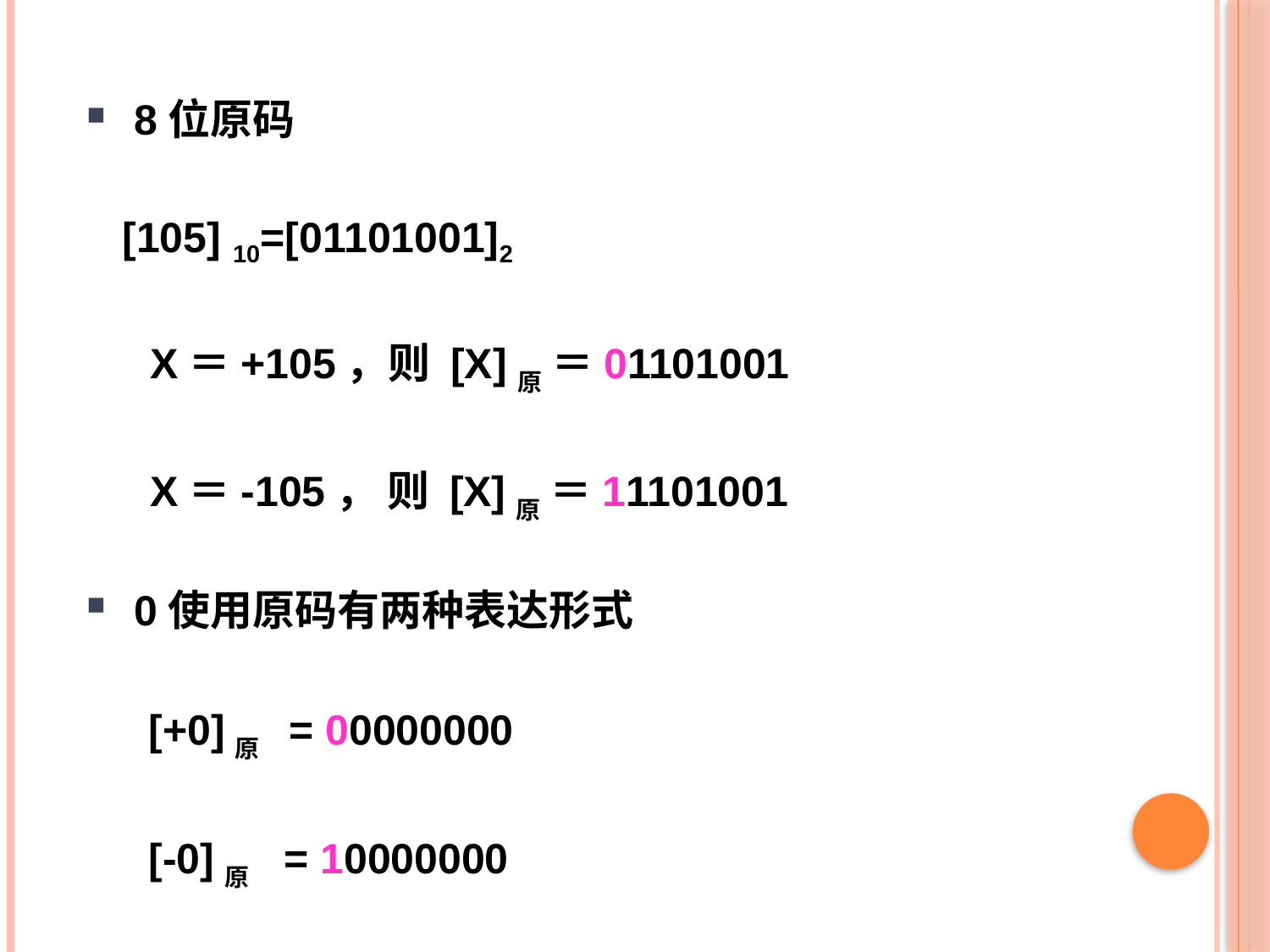

8位原码
   [105] 10=[01101001]2
X＝+105，则 [X]原 ＝01101001
X＝-105， 则 [X]原 ＝11101001
0使用原码有两种表达形式
　 [+0]原  = 00000000
　 [-0]原   = 10000000